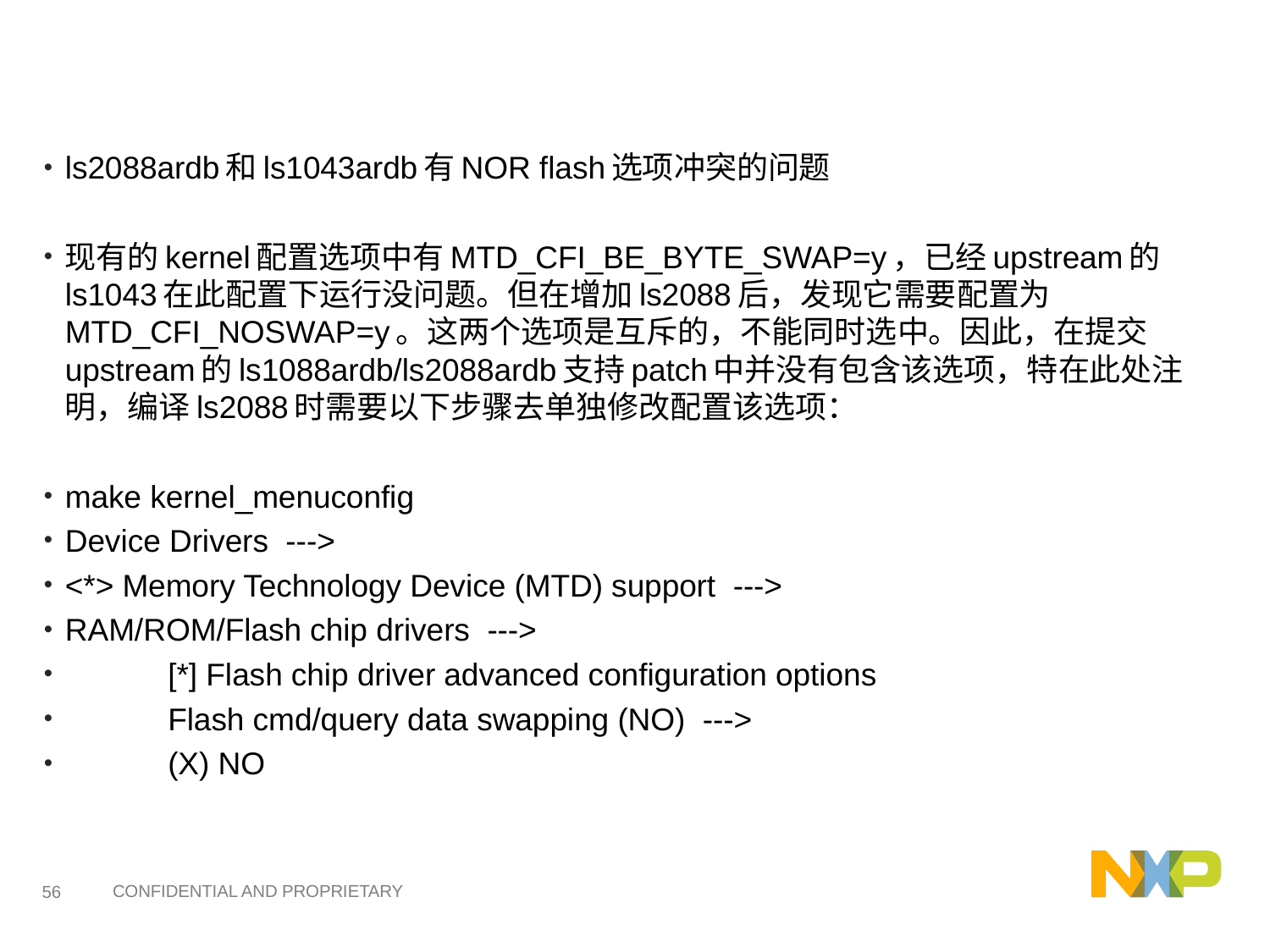

#
ls2088ardb和ls1043ardb有NOR flash选项冲突的问题

现有的kernel配置选项中有MTD_CFI_BE_BYTE_SWAP=y，已经upstream的ls1043在此配置下运行没问题。但在增加ls2088后，发现它需要配置为MTD_CFI_NOSWAP=y。这两个选项是互斥的，不能同时选中。因此，在提交upstream的ls1088ardb/ls2088ardb支持patch中并没有包含该选项，特在此处注明，编译ls2088时需要以下步骤去单独修改配置该选项：

make kernel_menuconfig
Device Drivers  --->
<*> Memory Technology Device (MTD) support  --->
RAM/ROM/Flash chip drivers  --->
	[*] Flash chip driver advanced configuration options
		Flash cmd/query data swapping (NO)  --->
			(X) NO